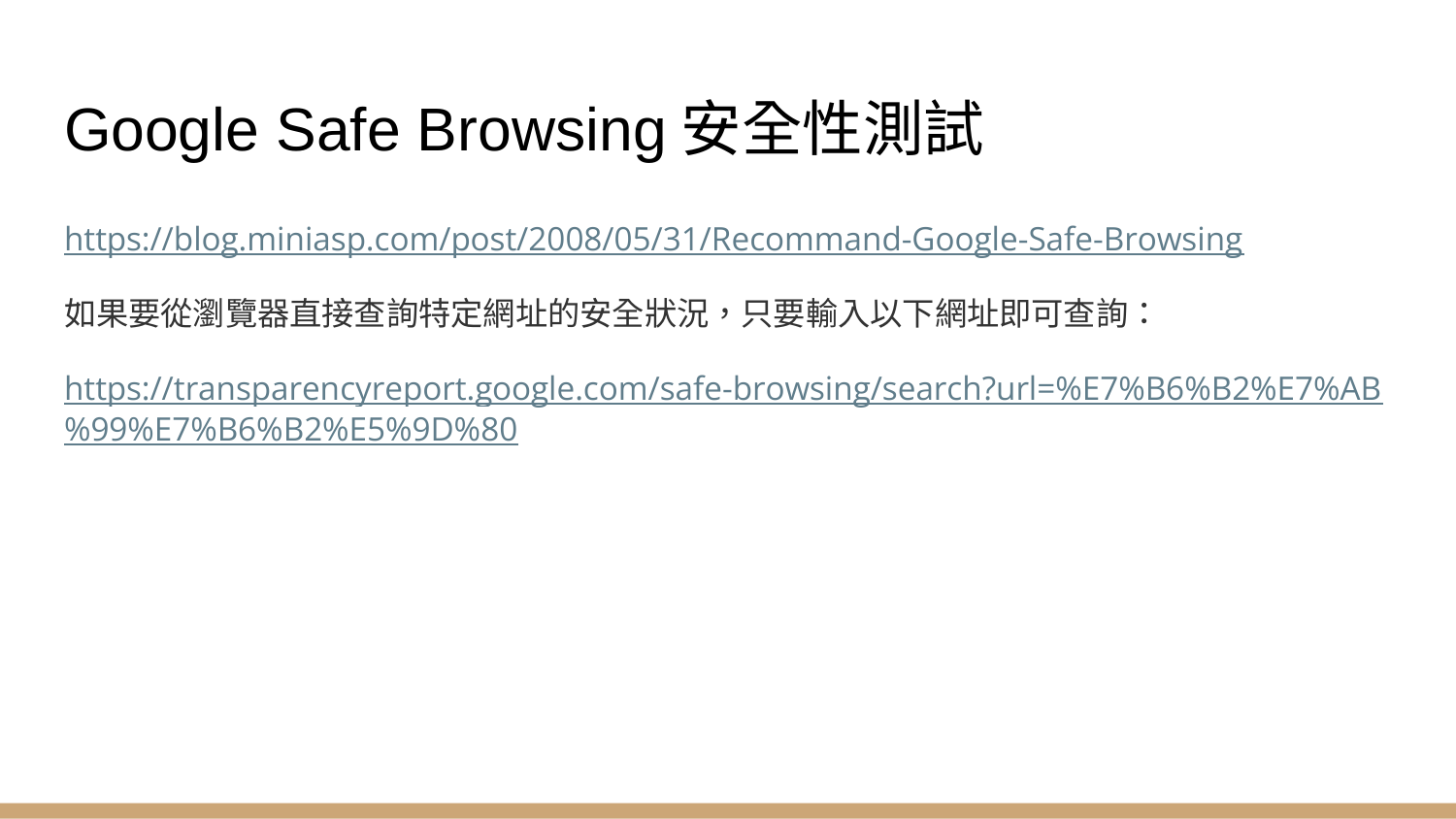

# Google Safe Browsing安全性測試
https://blog.miniasp.com/post/2008/05/31/Recommand-Google-Safe-Browsing
如果要從瀏覽器直接查詢特定網址的安全狀況，只要輸入以下網址即可查詢：
https://transparencyreport.google.com/safe-browsing/search?url=%E7%B6%B2%E7%AB%99%E7%B6%B2%E5%9D%80